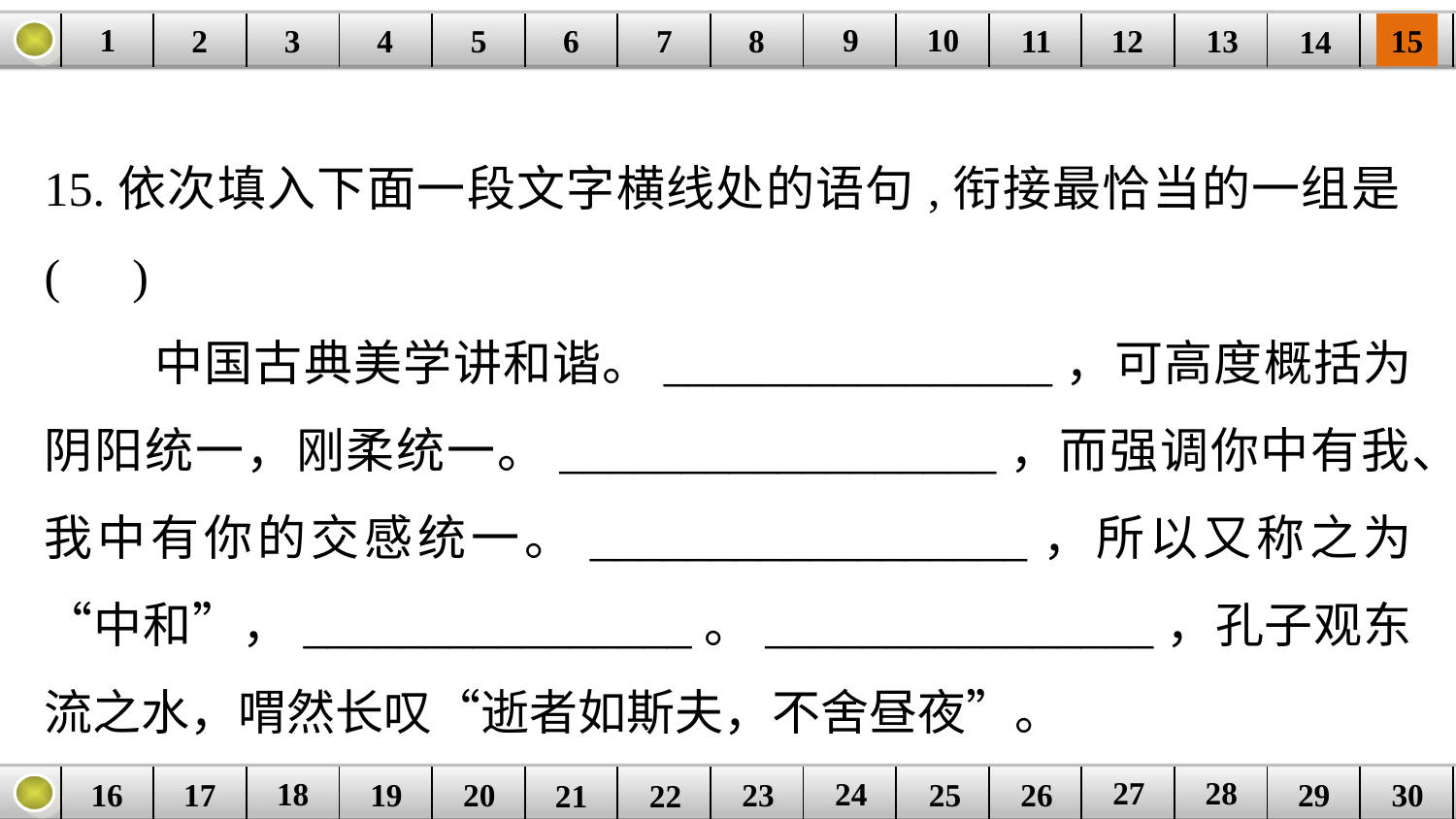

9
10
1
3
4
5
6
8
11
2
12
15
|  |  |  |  |  |  |  |  |  |  |  |  |  |  |  |
| --- | --- | --- | --- | --- | --- | --- | --- | --- | --- | --- | --- | --- | --- | --- |
7
13
14

15.依次填入下面一段文字横线处的语句,衔接最恰当的一组是(　)
        中国古典美学讲和谐。________________，可高度概括为阴阳统一，刚柔统一。__________________，而强调你中有我、我中有你的交感统一。__________________，所以又称之为“中和”，________________。________________，孔子观东流之水，喟然长叹“逝者如斯夫，不舍昼夜”。

27
28
18
24
16
25
26
30
|  |  |  |  |  |  |  |  |  |  |  |  |  |  |  |
| --- | --- | --- | --- | --- | --- | --- | --- | --- | --- | --- | --- | --- | --- | --- |
23
17
19
20
29
21
22